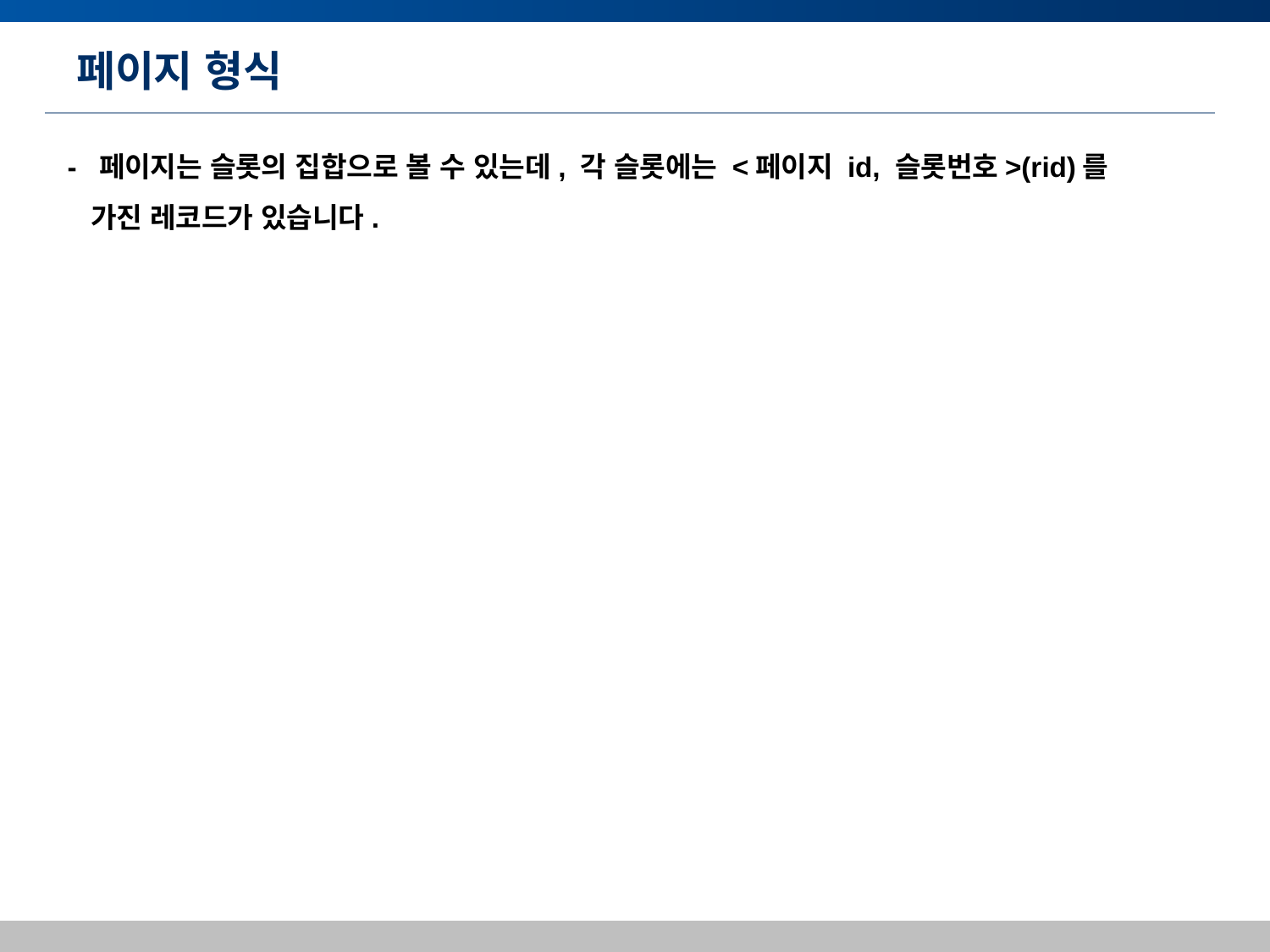

# 페이지 형식
-  페이지는 슬롯의 집합으로 볼 수 있는데, 각 슬롯에는 <페이지 id, 슬롯번호>(rid)를
   가진 레코드가 있습니다.